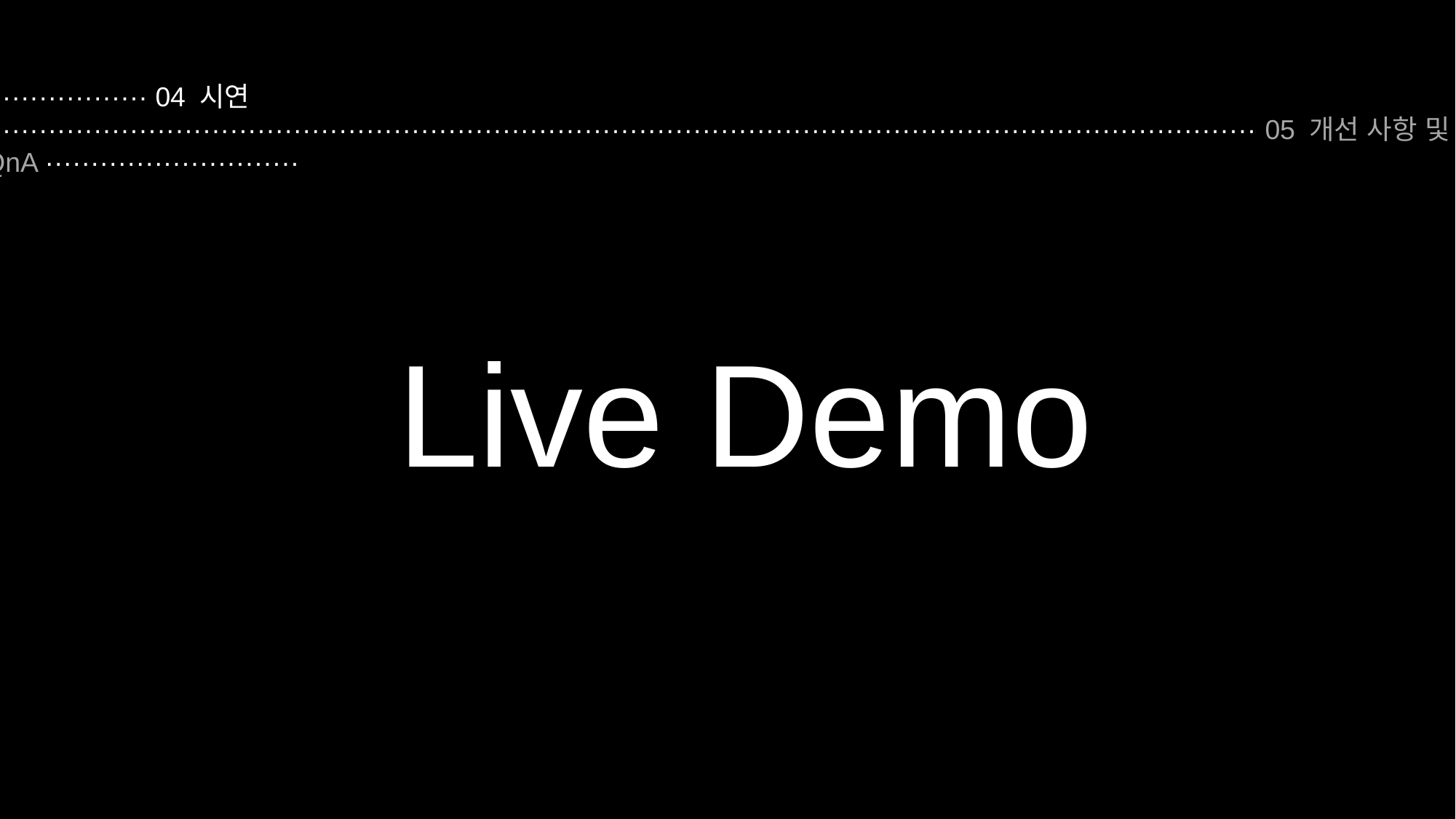

·················· 04 시연 ············································································································································ 05 개선 사항 및 QnA ····························
Live Demo